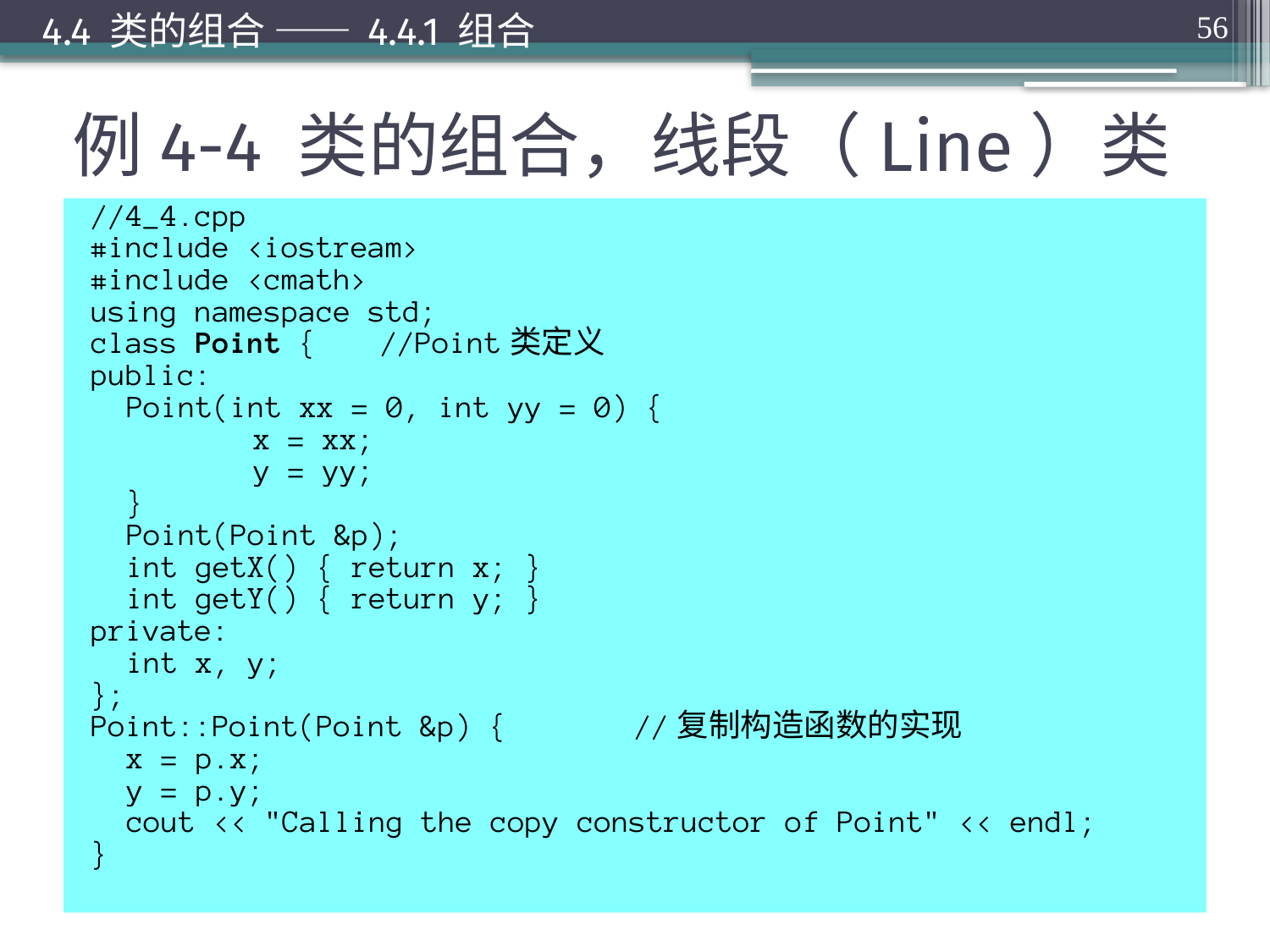

4.4 类的组合 —— 4.4.1 组合
56
# 例4-4 类的组合，线段（Line）类
//4_4.cpp
#include <iostream>
#include <cmath>
using namespace std;
class Point {	//Point类定义
public:
	Point(int xx = 0, int yy = 0) {
		x = xx;
		y = yy;
	}
	Point(Point &p);
	int getX() { return x; }
	int getY() { return y; }
private:
	int x, y;
};
Point::Point(Point &p) {	//复制构造函数的实现
	x = p.x;
	y = p.y;
	cout << "Calling the copy constructor of Point" << endl;
}